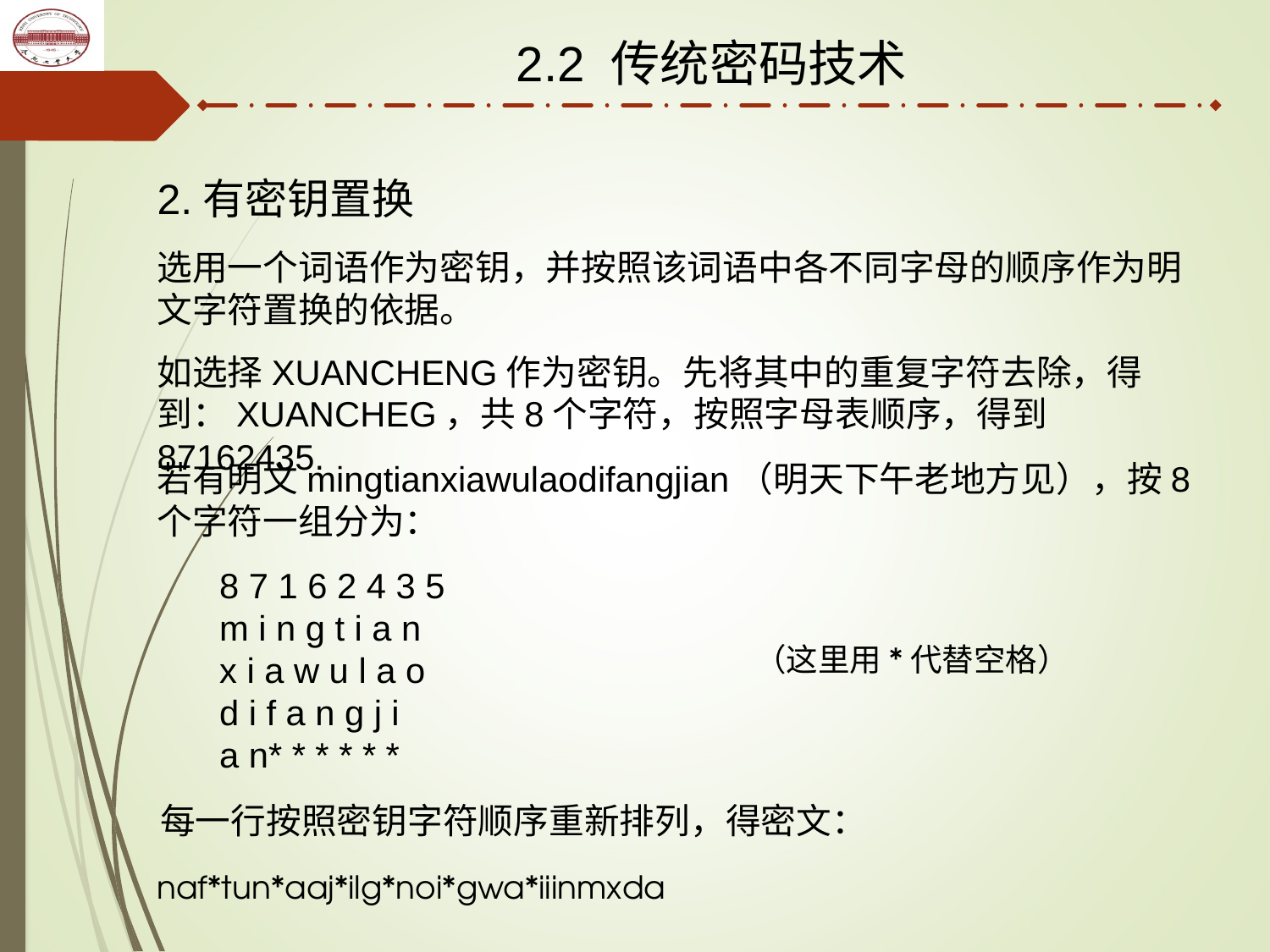

2.2 传统密码技术
2.有密钥置换
选用一个词语作为密钥，并按照该词语中各不同字母的顺序作为明文字符置换的依据。
如选择XUANCHENG作为密钥。先将其中的重复字符去除，得到：XUANCHEG，共8个字符，按照字母表顺序，得到87162435.
若有明文mingtianxiawulaodifangjian（明天下午老地方见），按8个字符一组分为：
8 7 1 6 2 4 3 5
m i n g t i a n
x i a w u l a o
d i f a n g j i
a n* * * * * *
（这里用*代替空格）
每一行按照密钥字符顺序重新排列，得密文：
naf*tun*aaj*ilg*noi*gwa*iiinmxda